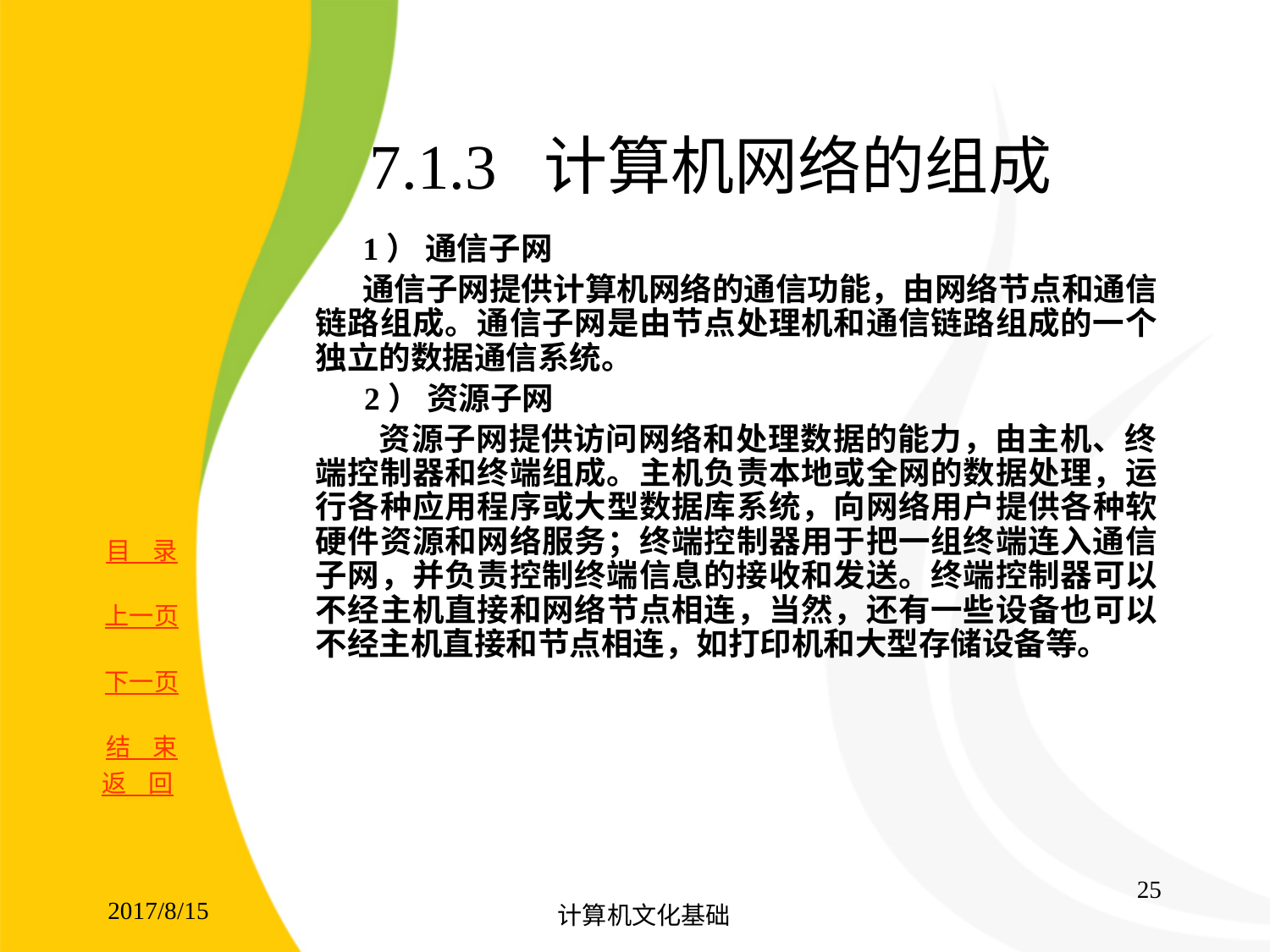

# 7.1.3  计算机网络的组成
                  1） 通信子网
            通信子网提供计算机网络的通信功能，由网络节点和通信链路组成。通信子网是由节点处理机和通信链路组成的一个独立的数据通信系统。
            2） 资源子网
             资源子网提供访问网络和处理数据的能力，由主机、终端控制器和终端组成。主机负责本地或全网的数据处理，运行各种应用程序或大型数据库系统，向网络用户提供各种软硬件资源和网络服务；终端控制器用于把一组终端连入通信子网，并负责控制终端信息的接收和发送。终端控制器可以不经主机直接和网络节点相连，当然，还有一些设备也可以不经主机直接和节点相连，如打印机和大型存储设备等。
返    回
25
2017/8/15